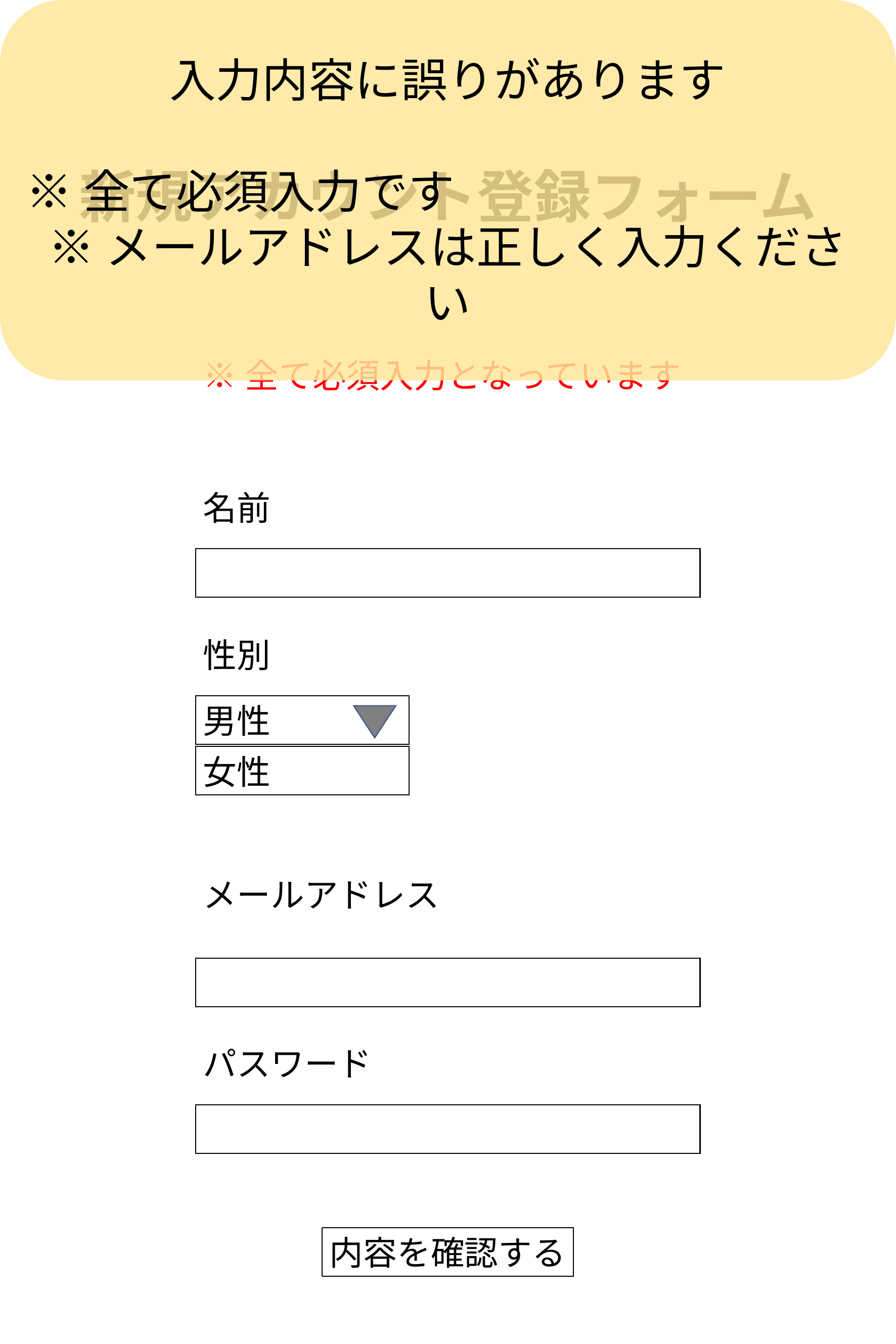

入力内容に誤りがあります

※全て必須入力です
※メールアドレスは正しく入力ください
新規アカウント登録フォーム
※全て必須入力となっています
名前

性別
男性
メールアドレス

パスワード

女性
内容を確認する